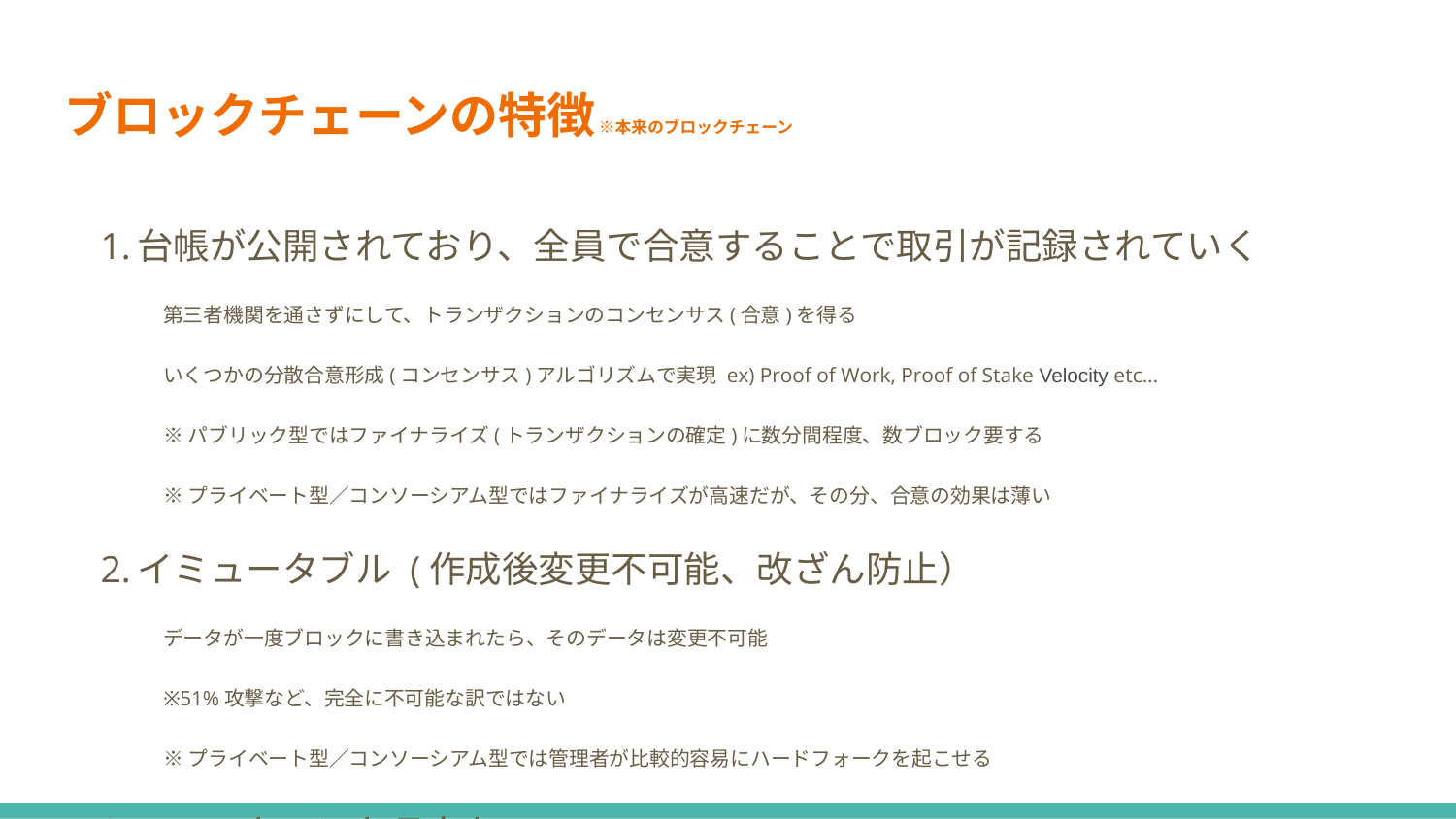

# ブロックチェーンの特徴 ※本来のブロックチェーン
台帳が公開されており、全員で合意することで取引が記録されていく
第三者機関を通さずにして、トランザクションのコンセンサス(合意)を得る
いくつかの分散合意形成(コンセンサス)アルゴリズムで実現 ex) Proof of Work, Proof of Stake Velocity etc...
※パブリック型ではファイナライズ(トランザクションの確定)に数分間程度、数ブロック要する
※プライベート型／コンソーシアム型ではファイナライズが高速だが、その分、合意の効果は薄い
イミュータブル (作成後変更不可能、改ざん防止）
データが一度ブロックに書き込まれたら、そのデータは変更不可能
※51%攻撃など、完全に不可能な訳ではない
※プライベート型／コンソーシアム型では管理者が比較的容易にハードフォークを起こせる
スマートコントラクト
トランザクション確定時にプログラムを実行できる
※ブロックチェーンに限らず他のオブジェクトDBでも可能
高スケーラビリティ
P2Pで実現する分散型ネットワーク
低コスト
パブリック型に限って言えば、中央管理組織が不要のため低コストになる傾向